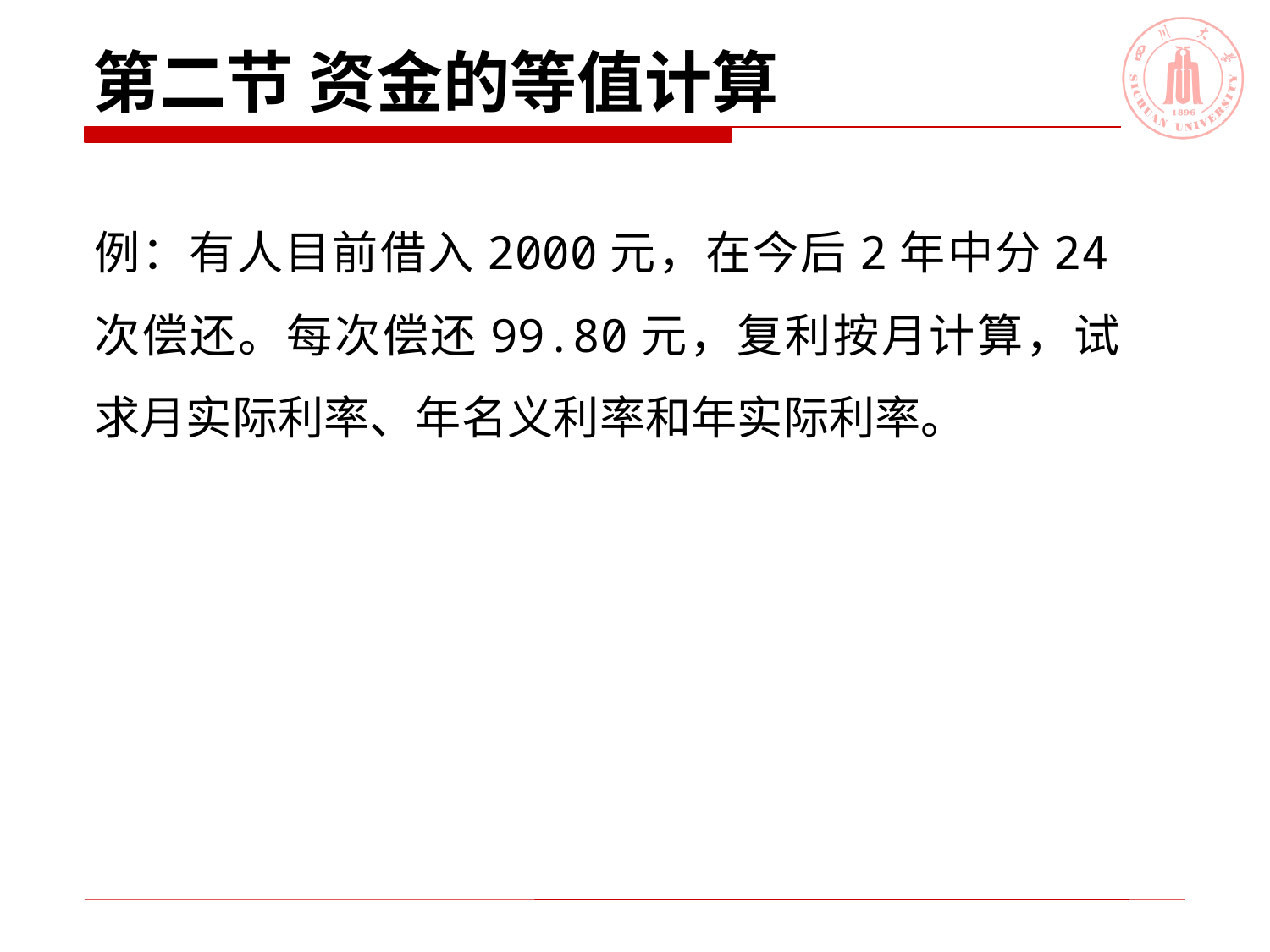

# 第二节 资金的等值计算
例：有人目前借入2000元，在今后2年中分24次偿还。每次偿还99.80元，复利按月计算，试求月实际利率、年名义利率和年实际利率。